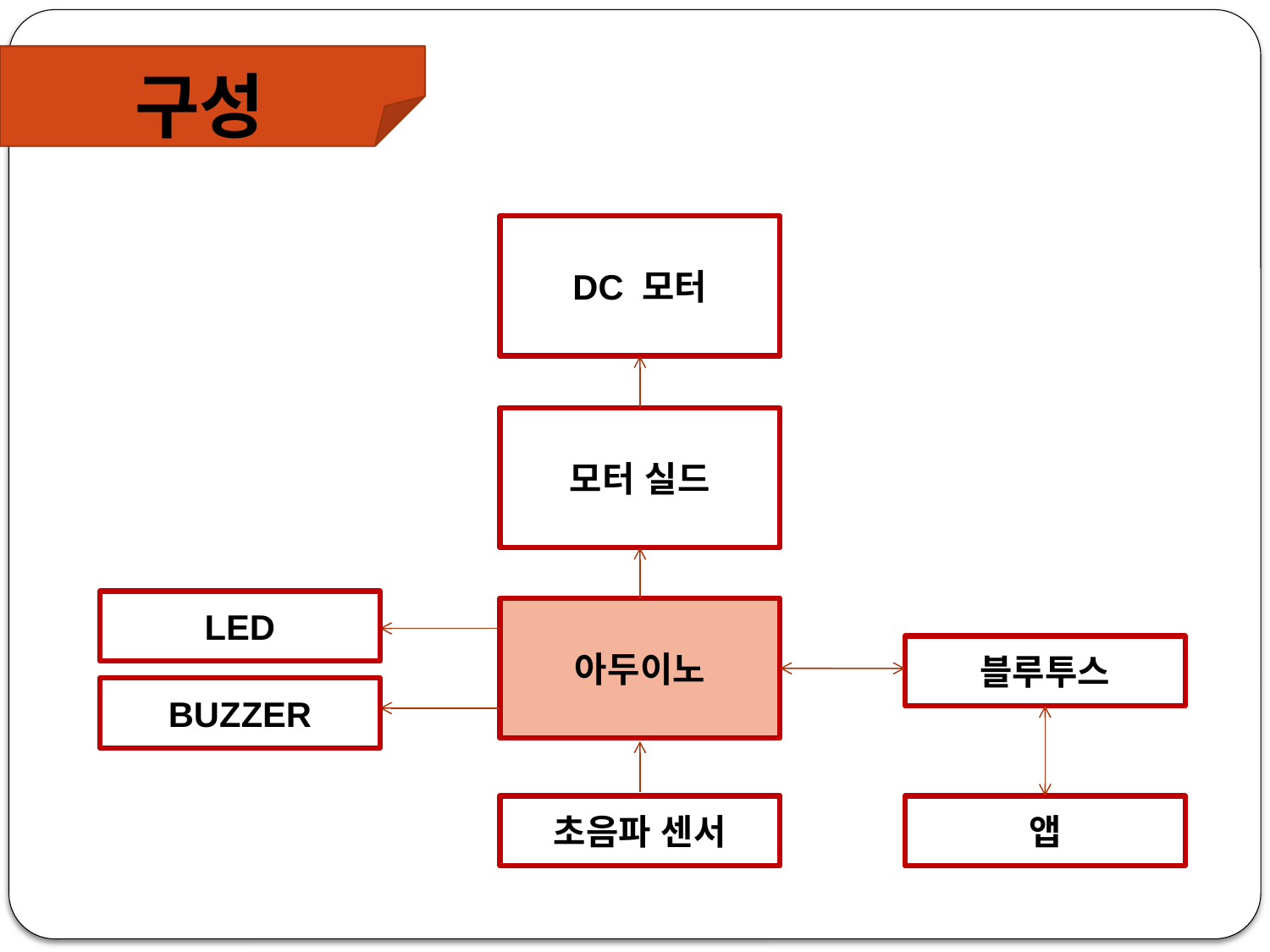

구성
DC 모터
모터 실드
LED
아두이노
블루투스
BUZZER
초음파 센서
앱